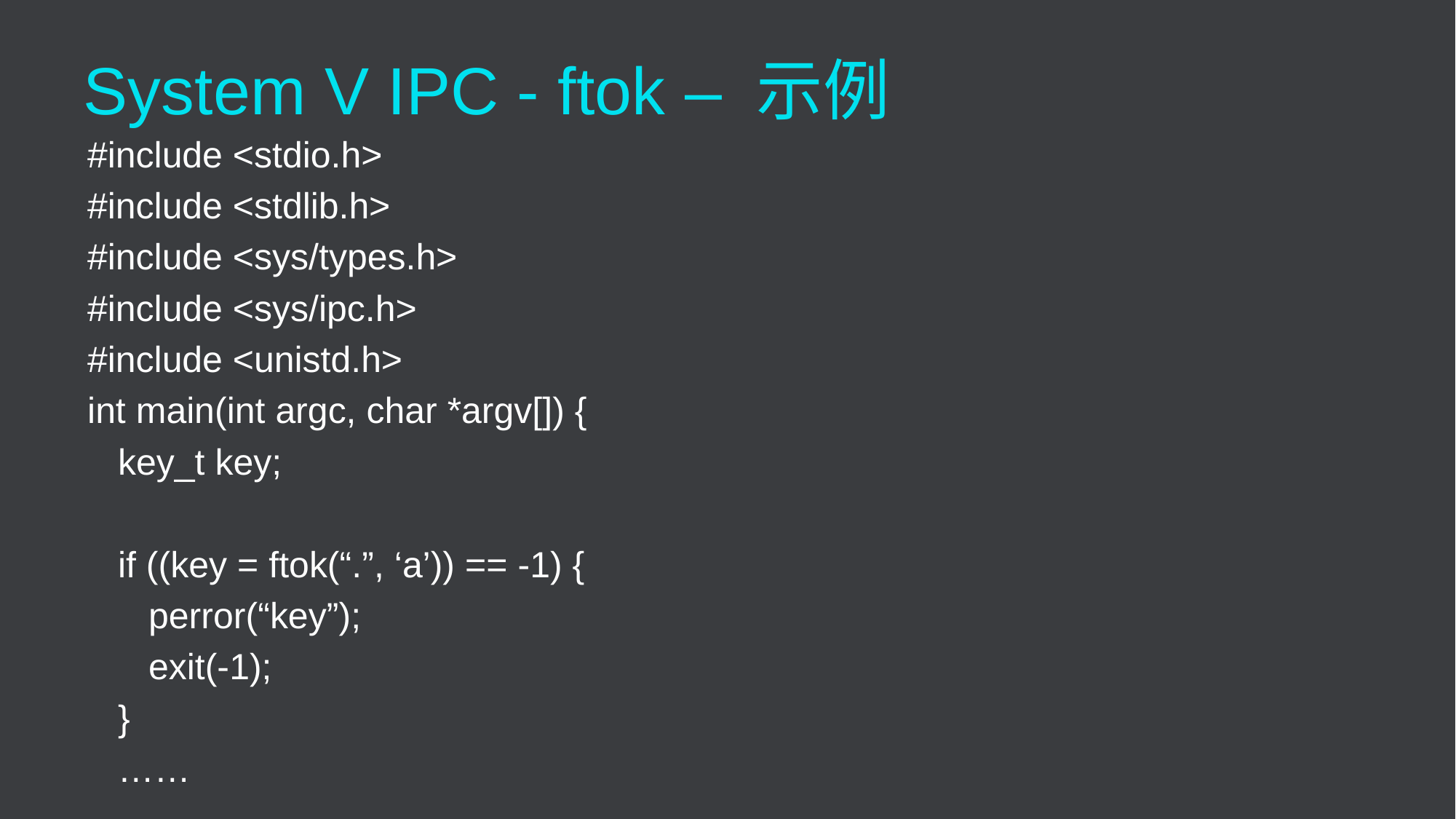

System V IPC - ftok – 示例
#include <stdio.h>
#include <stdlib.h>
#include <sys/types.h>
#include <sys/ipc.h>
#include <unistd.h>
int main(int argc, char *argv[]) {
   key_t key;

   if ((key = ftok(“.”, ‘a’)) == -1) {
      perror(“key”);
      exit(-1);
   }
   ……